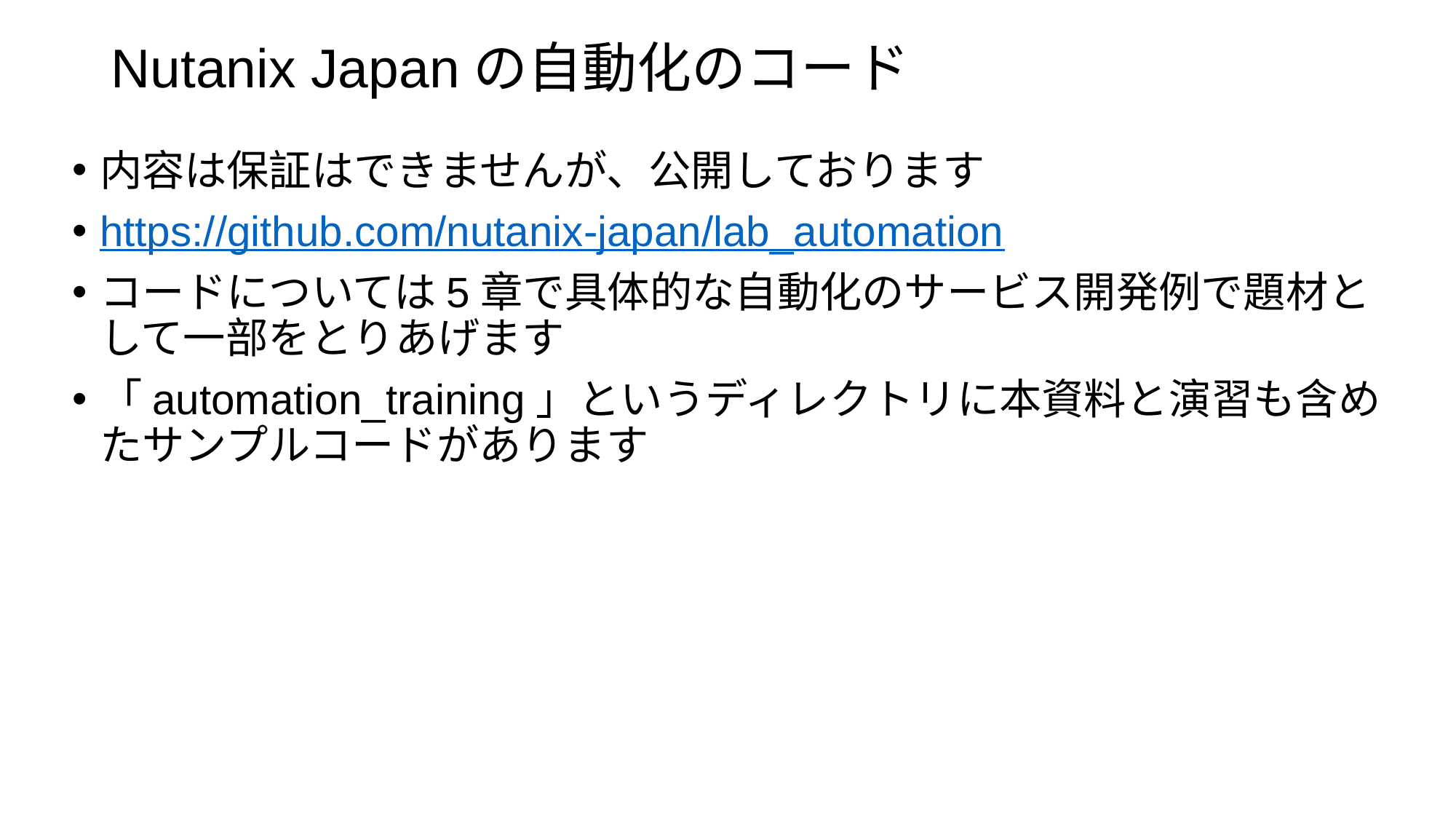

# Nutanix Japanの自動化のコード
内容は保証はできませんが、公開しております
https://github.com/nutanix-japan/lab_automation
コードについては5章で具体的な自動化のサービス開発例で題材として一部をとりあげます
「automation_training」というディレクトリに本資料と演習も含めたサンプルコードがあります